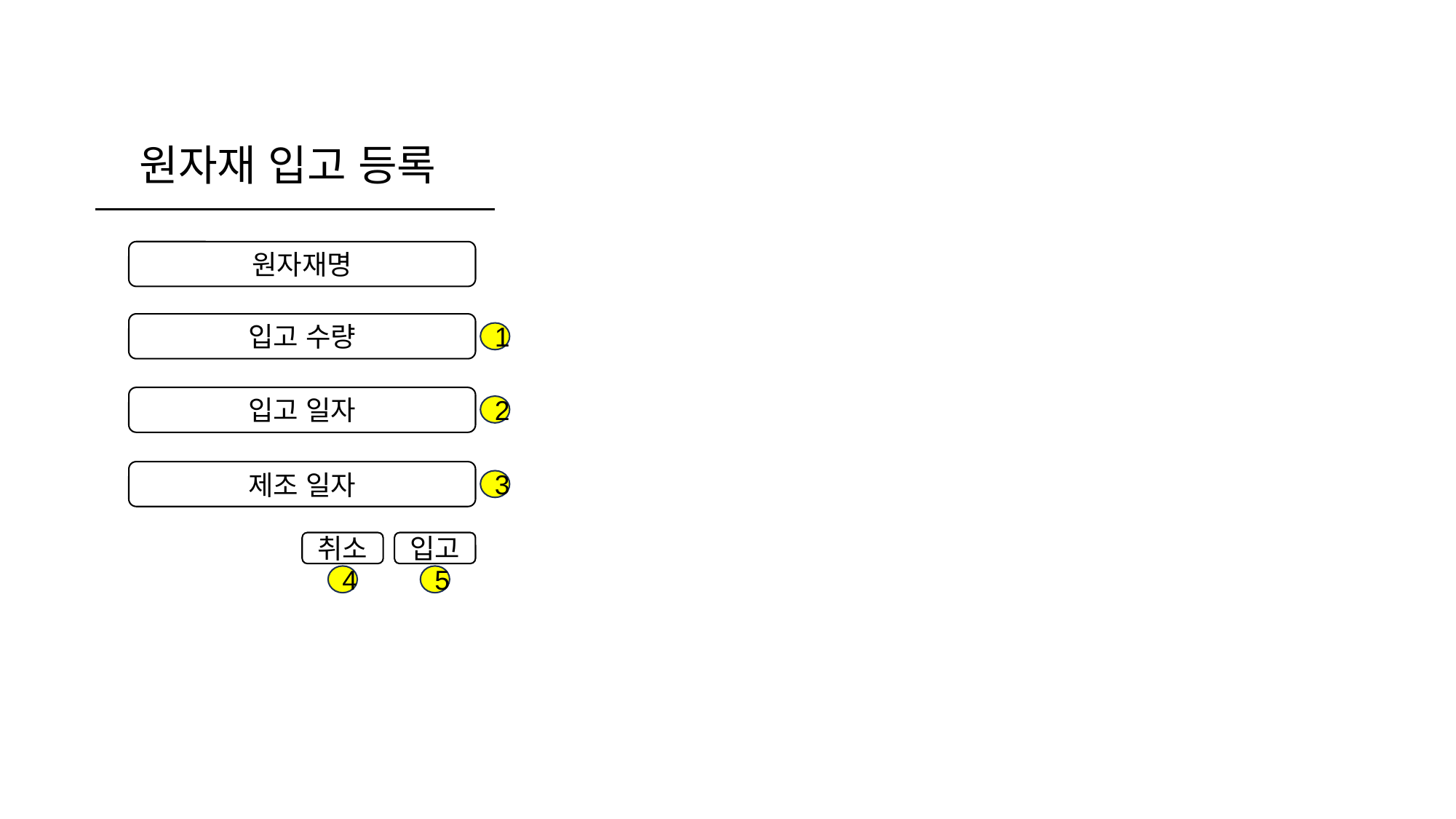

원자재 입고 등록
원자재명
입고 수량
1
입고 일자
2
제조 일자
3
취소
입고
4
5